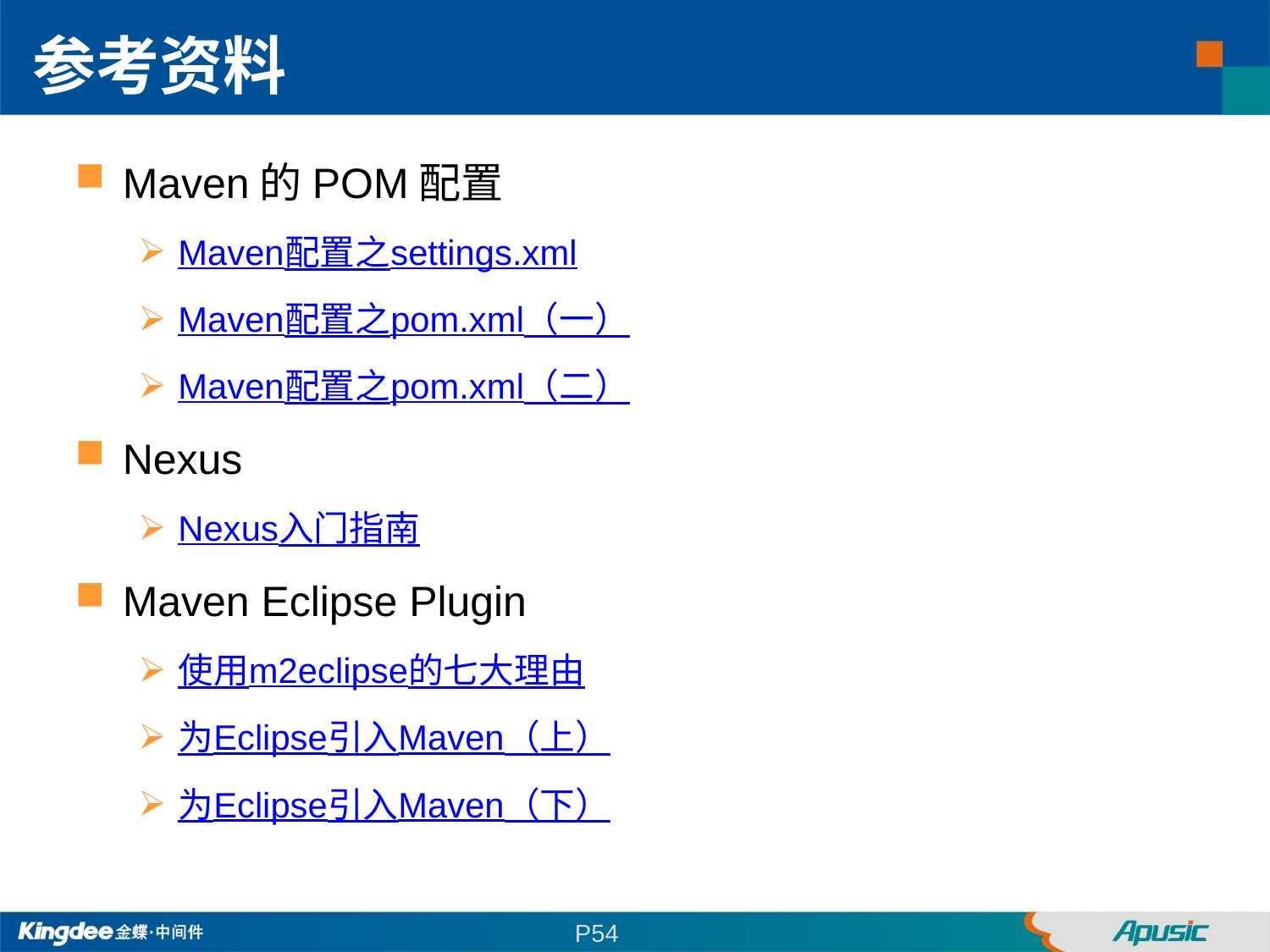

参考资料
Maven的POM配置
Maven配置之settings.xml
Maven配置之pom.xml（一）
Maven配置之pom.xml（二）
Nexus
Nexus入门指南
Maven Eclipse Plugin
使用m2eclipse的七大理由
为Eclipse引入Maven（上）
为Eclipse引入Maven（下）